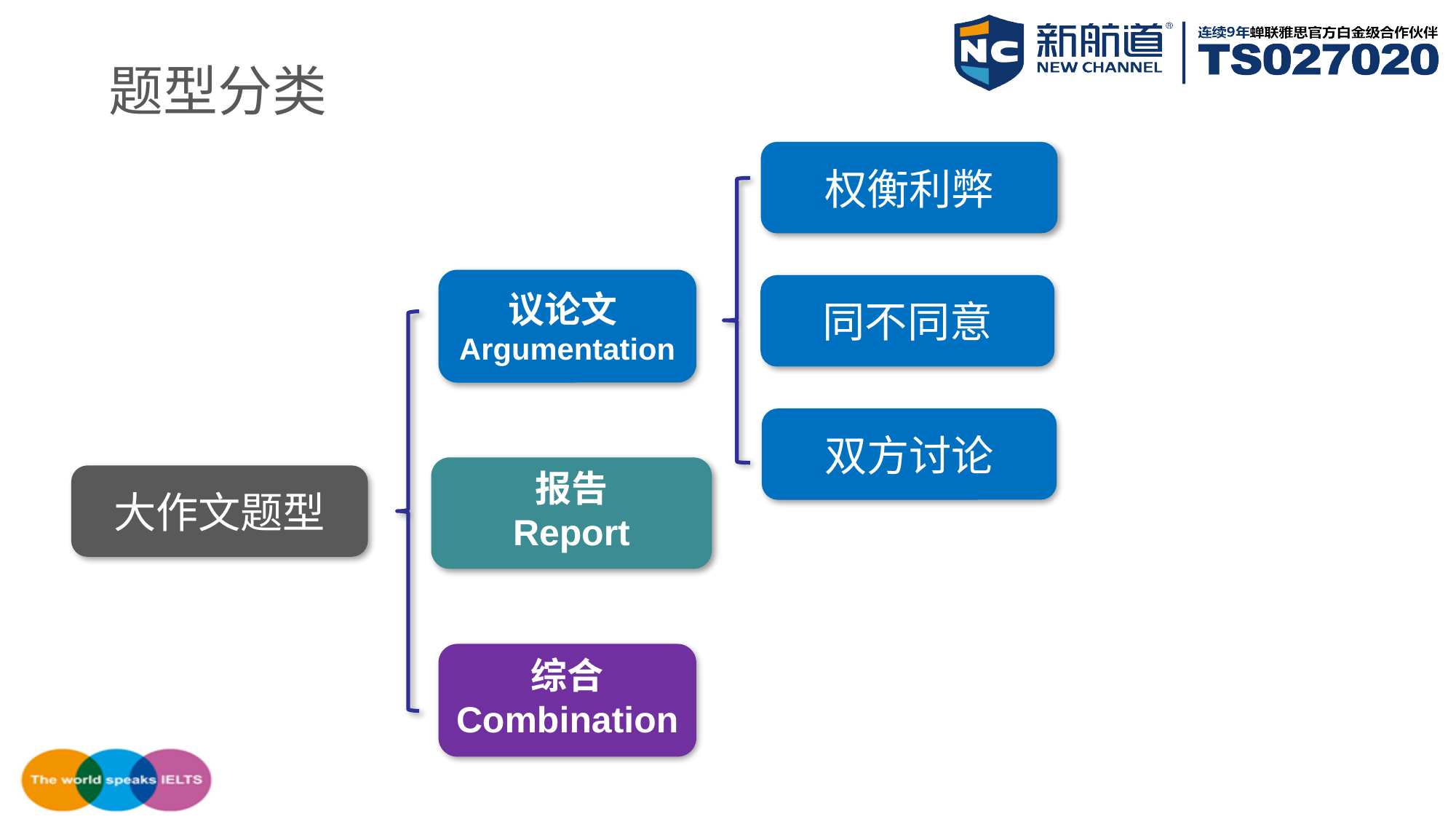

题型分类
权衡利弊

议论文Argumentation

同不同意

双方讨论

报告
Report

大作文题型

综合
Combination